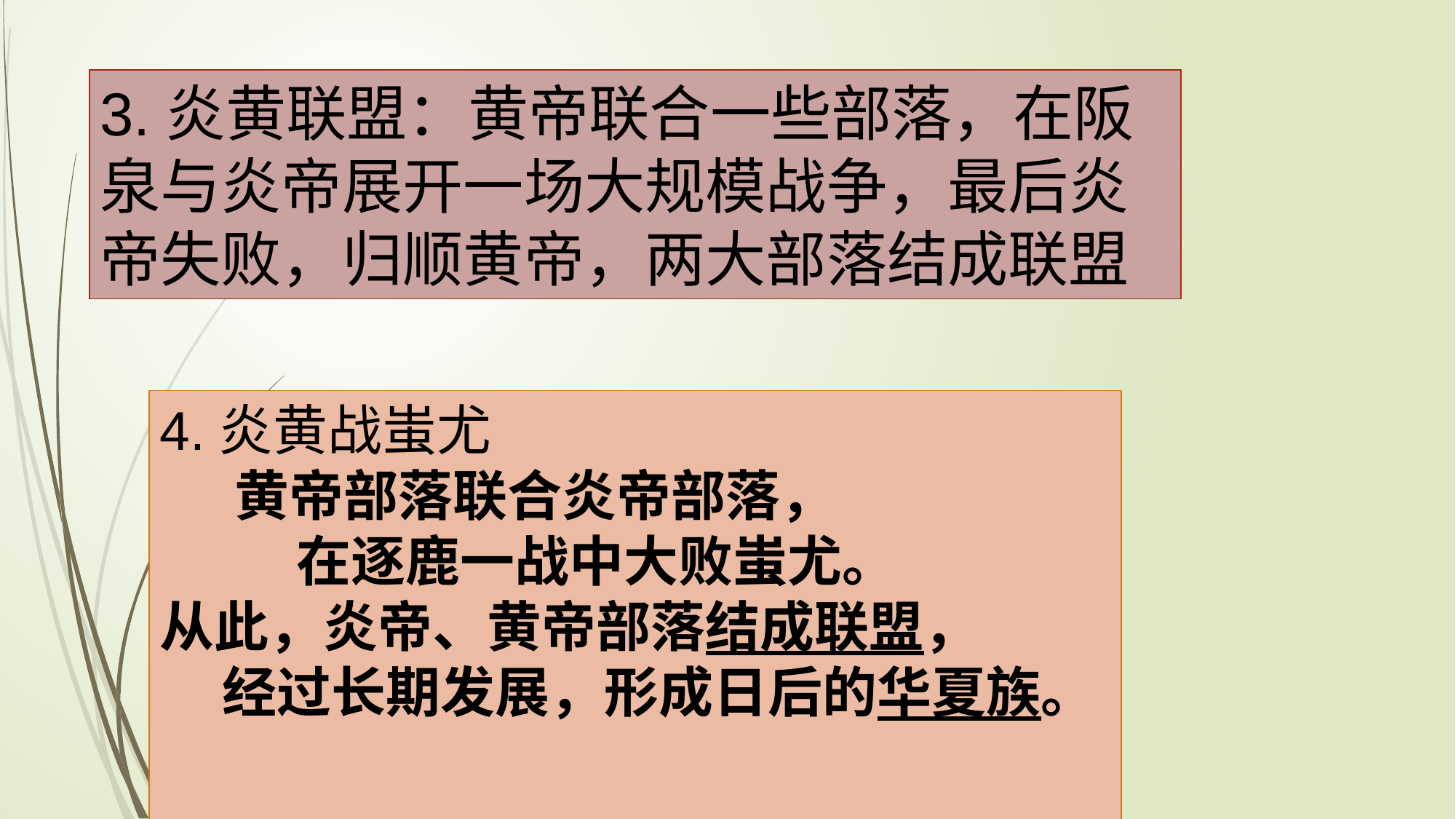

3.炎黄联盟：黄帝联合一些部落，在阪泉与炎帝展开一场大规模战争，最后炎帝失败，归顺黄帝，两大部落结成联盟
4.炎黄战蚩尤
     黄帝部落联合炎帝部落，
          在逐鹿一战中大败蚩尤。
从此，炎帝、黄帝部落结成联盟，
    经过长期发展，形成日后的华夏族。